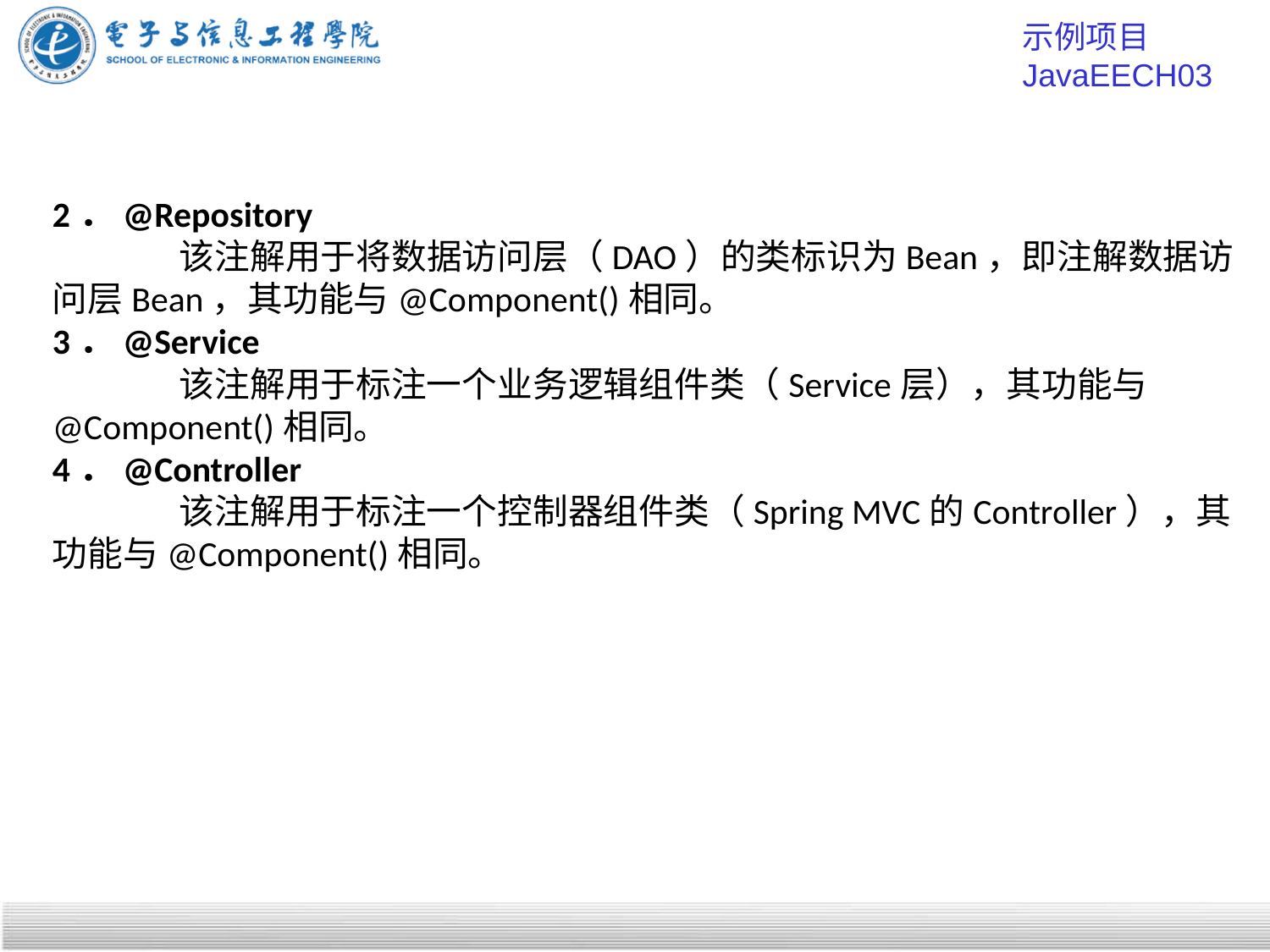

示例项目 JavaEECH03
2．@Repository
	该注解用于将数据访问层（DAO）的类标识为Bean，即注解数据访问层Bean，其功能与@Component()相同。
3．@Service
	该注解用于标注一个业务逻辑组件类（Service层），其功能与@Component()相同。
4．@Controller
	该注解用于标注一个控制器组件类（Spring MVC的Controller），其功能与@Component()相同。